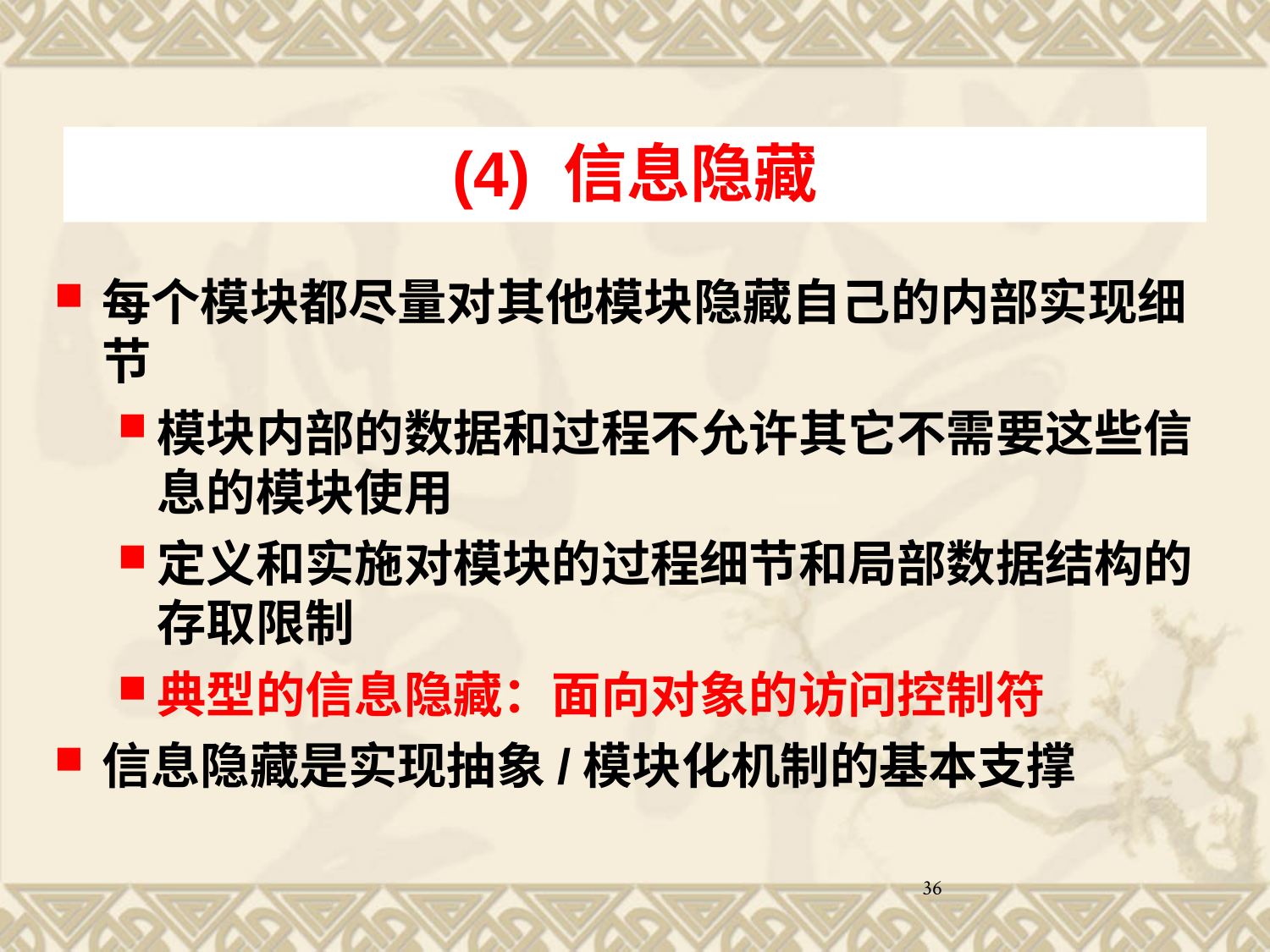

(4) 信息隐藏
每个模块都尽量对其他模块隐藏自己的内部实现细节
模块内部的数据和过程不允许其它不需要这些信息的模块使用
定义和实施对模块的过程细节和局部数据结构的存取限制
典型的信息隐藏：面向对象的访问控制符
信息隐藏是实现抽象/模块化机制的基本支撑
36